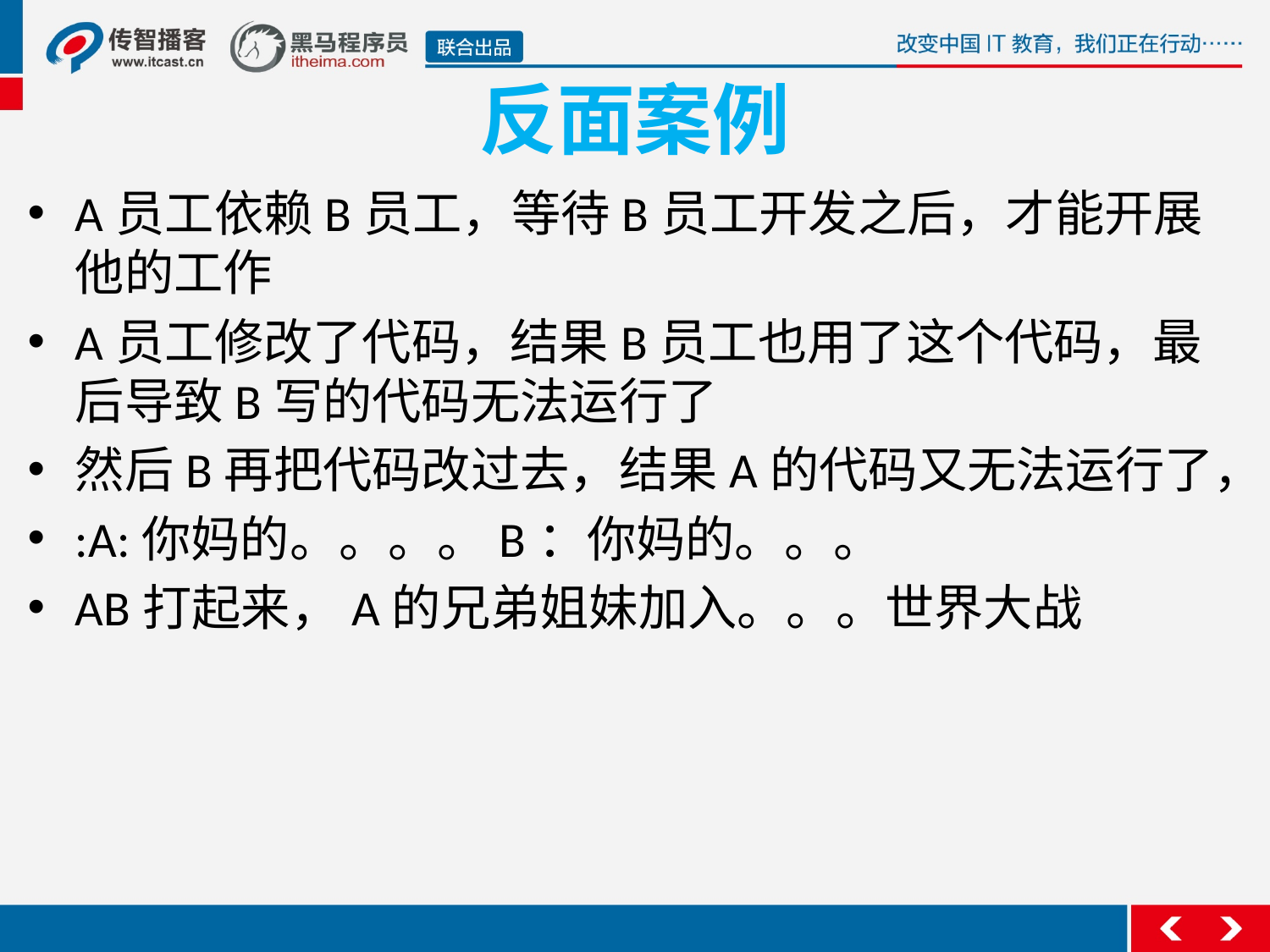

# 反面案例
A员工依赖B员工，等待B员工开发之后，才能开展他的工作
A员工修改了代码，结果B员工也用了这个代码，最后导致B写的代码无法运行了
然后B再把代码改过去，结果A的代码又无法运行了，
:A:你妈的。。。。B：你妈的。。。
AB打起来，A的兄弟姐妹加入。。。世界大战